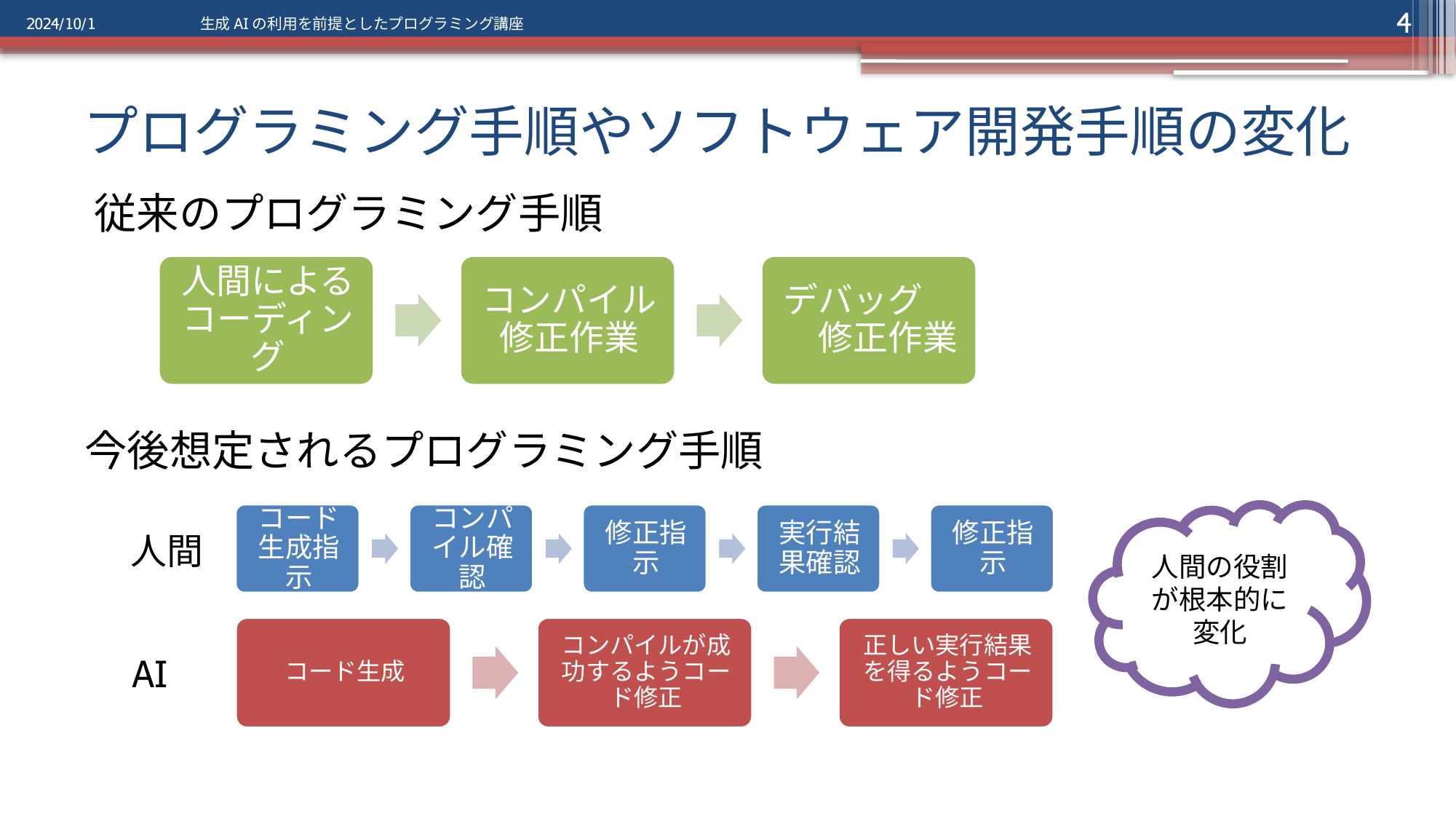

4
2024/10/1
生成AIの利用を前提としたプログラミング講座
# プログラミング手順やソフトウェア開発手順の変化
従来のプログラミング手順
人間によるコーディング

コンパイル修正作業

デバッグ　　修正作業
今後想定されるプログラミング手順
コード生成指示

コンパイル確認

修正指示

実行結果確認

修正指示
人間の役割が根本的に変化
人間
コード生成

コンパイルが成功するようコード修正

正しい実行結果を得るようコード修正
AI